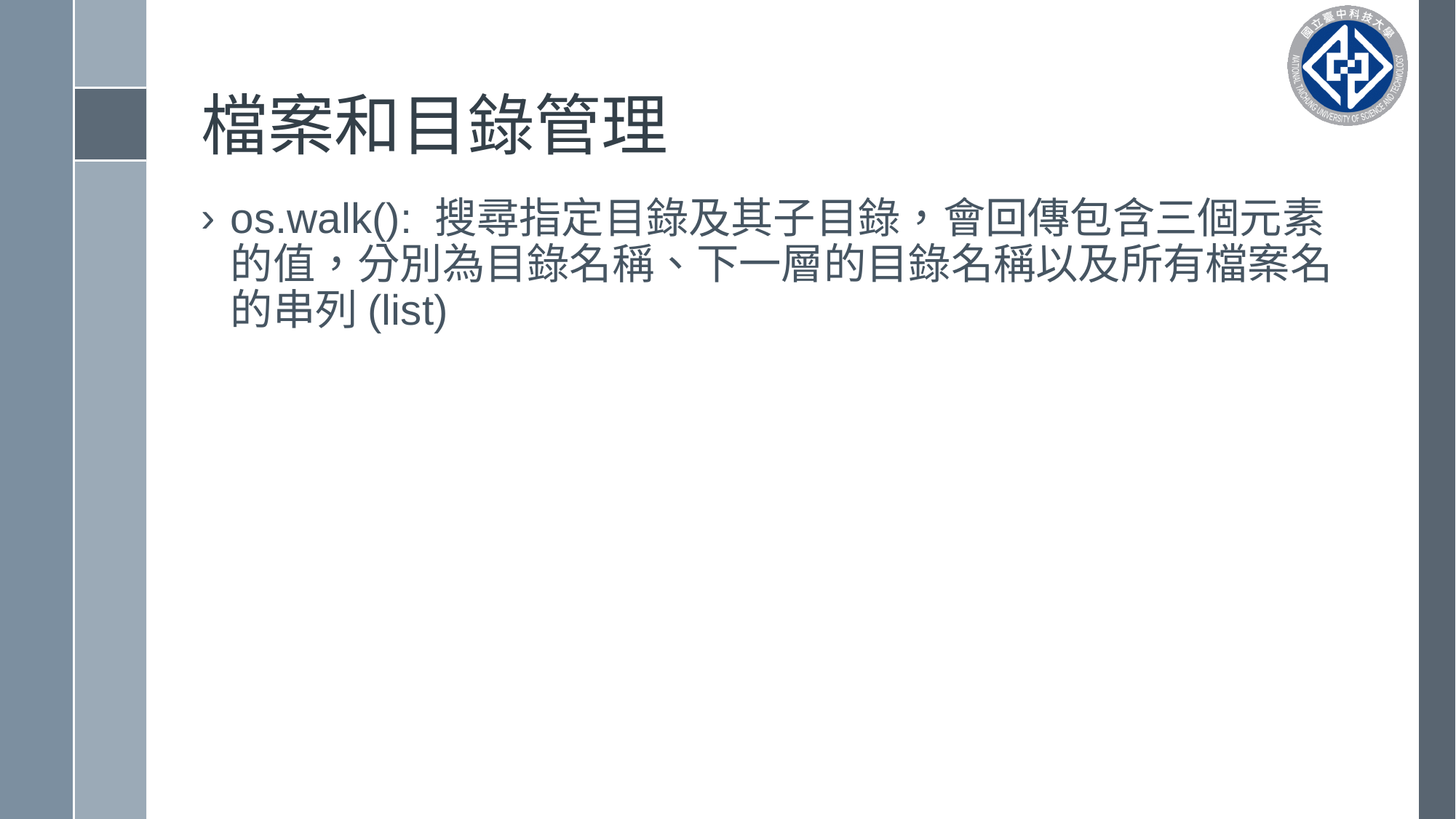

# 檔案和目錄管理
os.walk(): 搜尋指定目錄及其子目錄，會回傳包含三個元素的值，分別為目錄名稱、下一層的目錄名稱以及所有檔案名的串列(list)